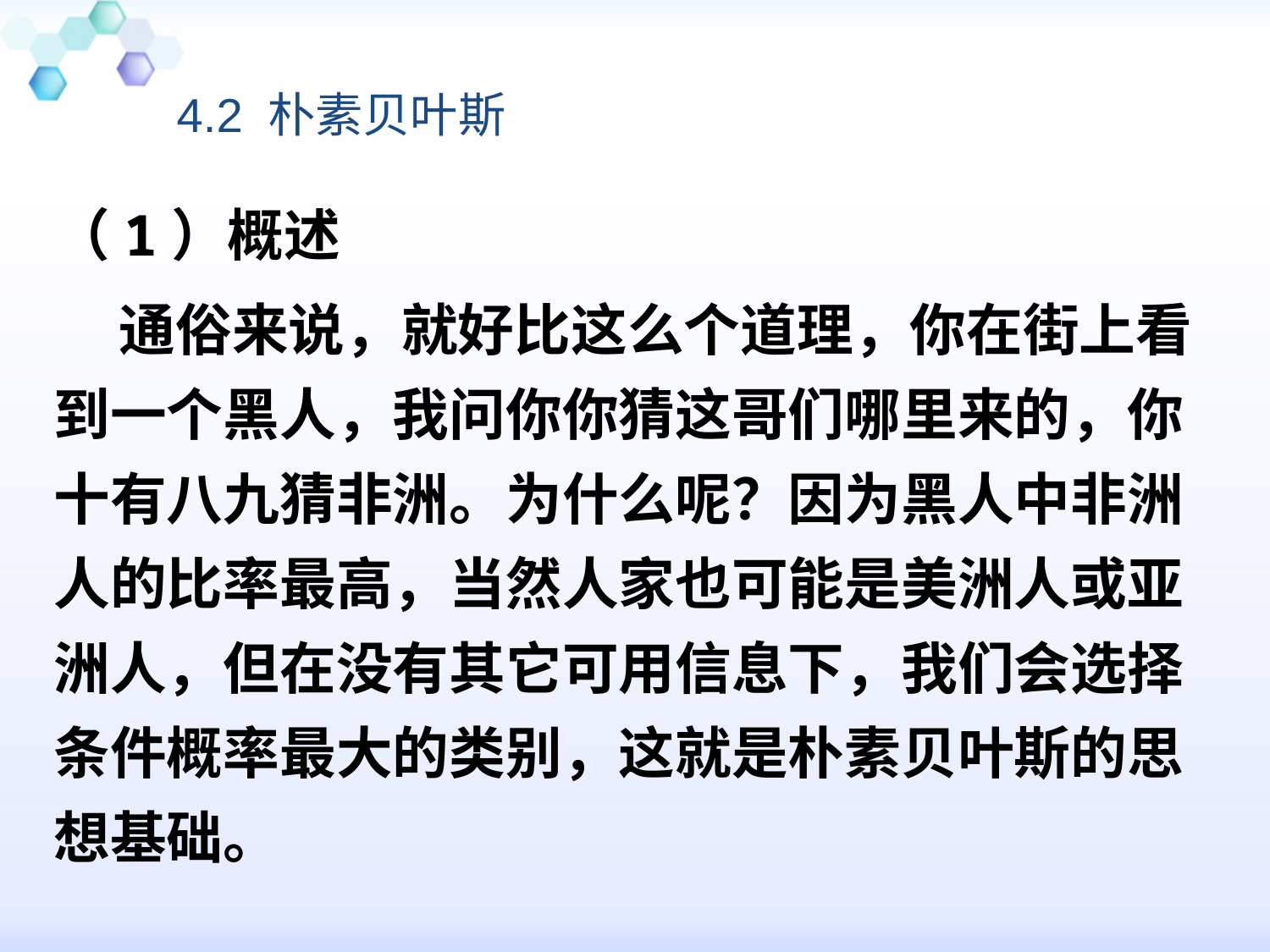

#
4.2 朴素贝叶斯
（1）概述
    通俗来说，就好比这么个道理，你在街上看到一个黑人，我问你你猜这哥们哪里来的，你十有八九猜非洲。为什么呢？因为黑人中非洲人的比率最高，当然人家也可能是美洲人或亚洲人，但在没有其它可用信息下，我们会选择条件概率最大的类别，这就是朴素贝叶斯的思想基础。

3